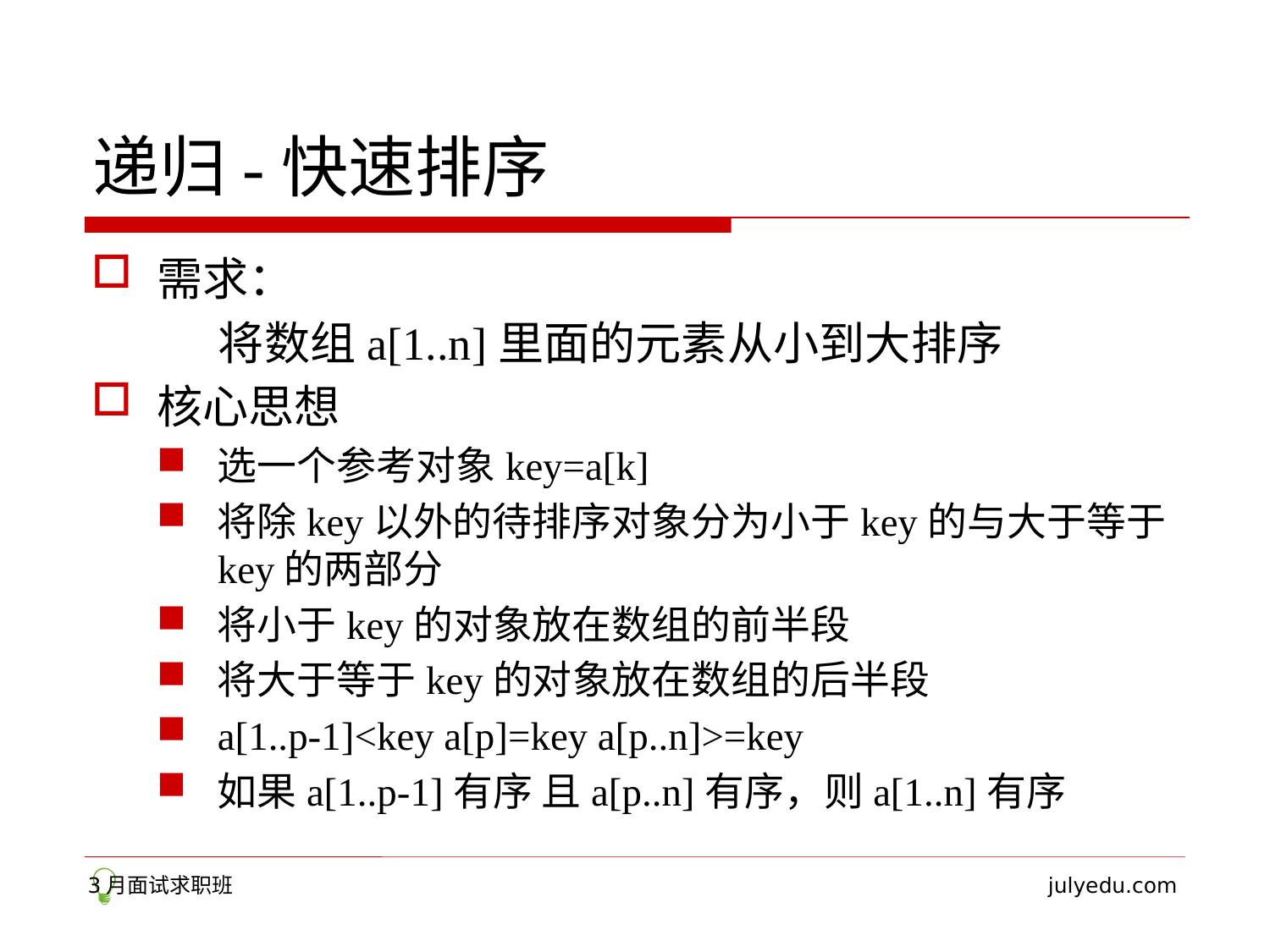

# 递归-快速排序
需求：
	将数组a[1..n]里面的元素从小到大排序
核心思想
选一个参考对象key=a[k]
将除key以外的待排序对象分为小于key的与大于等于key的两部分
将小于key的对象放在数组的前半段
将大于等于key的对象放在数组的后半段
a[1..p-1]<key a[p]=key a[p..n]>=key
如果a[1..p-1]有序 且a[p..n]有序，则a[1..n]有序

3月面试求职班
julyedu.com